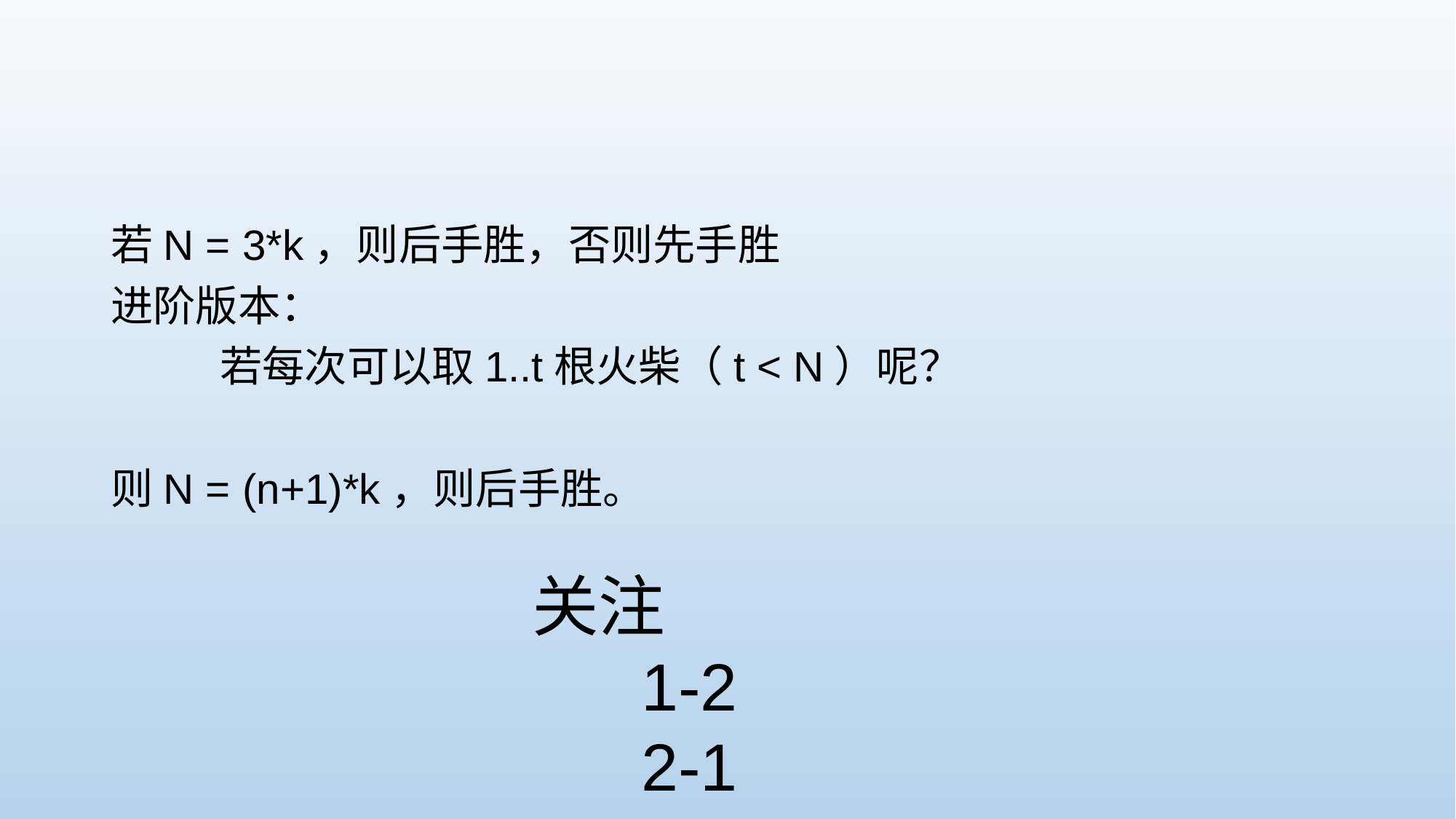

#
若N = 3*k，则后手胜，否则先手胜
进阶版本：
	若每次可以取1..t根火柴（t < N）呢？

则N = (n+1)*k，则后手胜。
关注
	1-2
	2-1